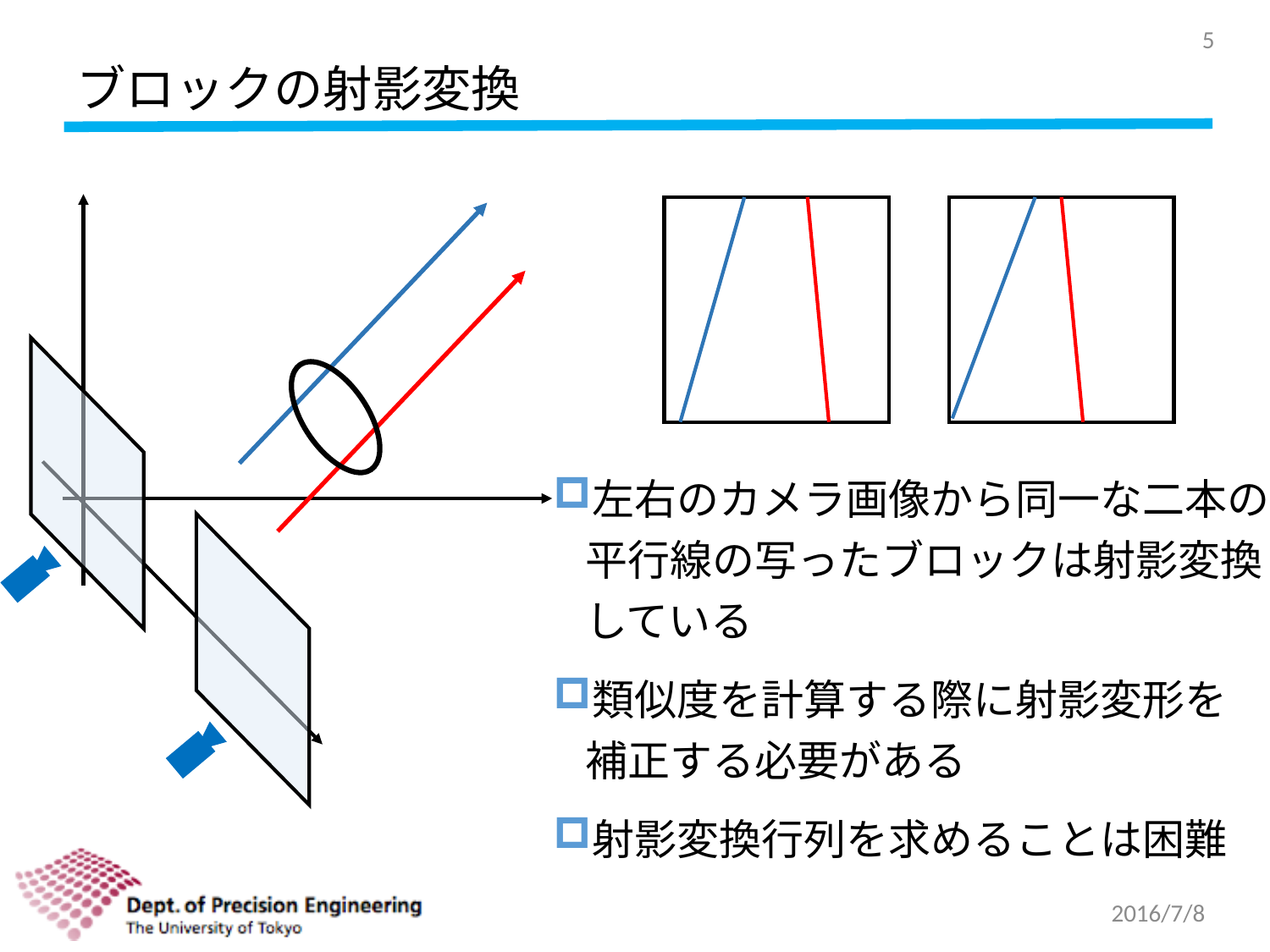

5
# ブロックの射影変換

左右のカメラ画像から同一な二本の平行線の写ったブロックは射影変換している
類似度を計算する際に射影変形を
補正する必要がある
射影変換行列を求めることは困難
2016/7/8